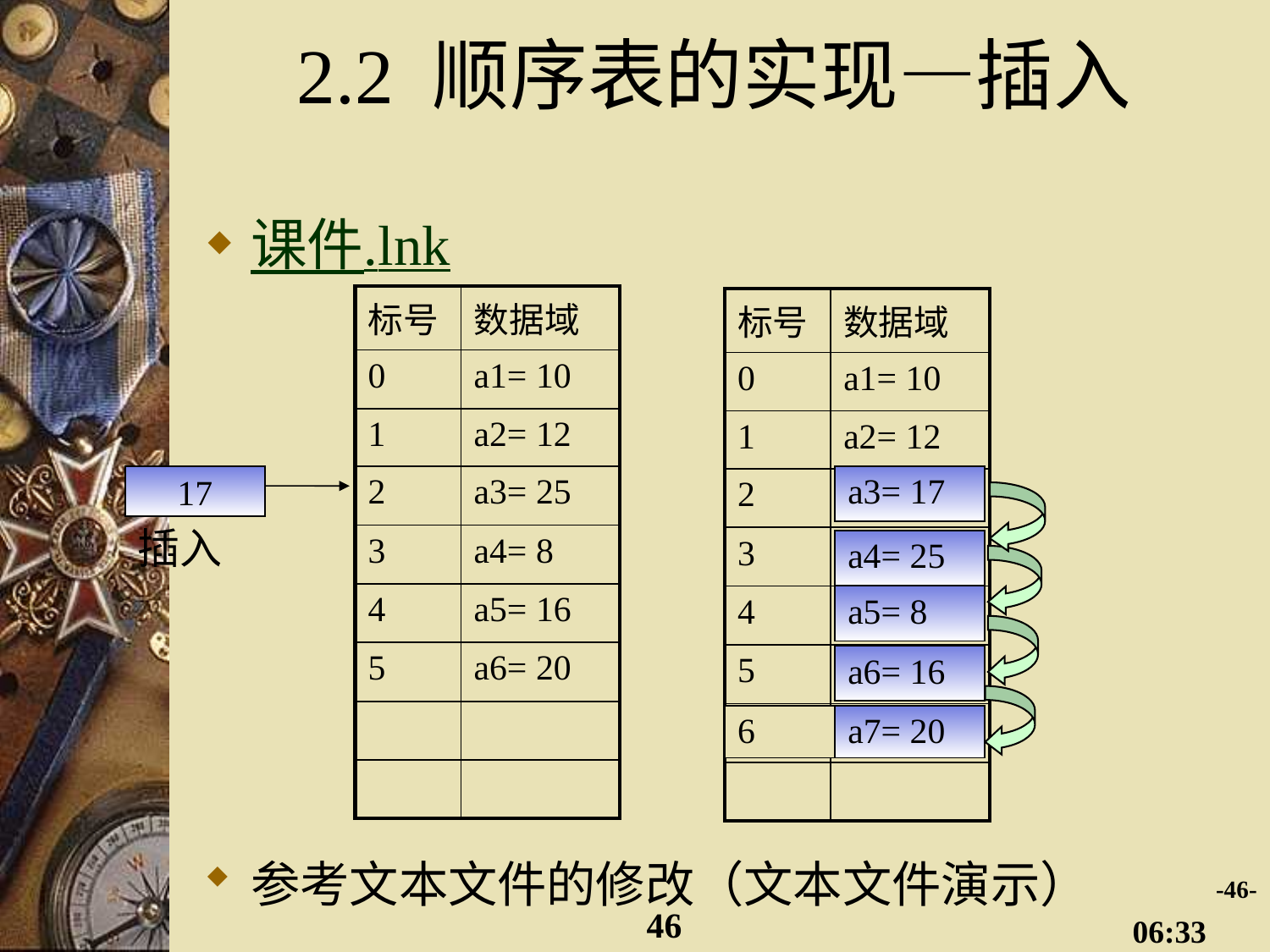

# 2.2 顺序表的实现—插入
课件.lnk

参考文本文件的修改（文本文件演示）
| 标号 | 数据域 |
| --- | --- |
| 0 | a1= 10 |
| 1 | a2= 12 |
| 2 | a3= 25 |
| 3 | a4= 8 |
| 4 | a5= 16 |
| 5 | a6= 20 |
|  |  |
|  |  |
| 标号 | 数据域 |
| --- | --- |
| 0 | a1= 10 |
| 1 | a2= 12 |
| 2 | a3= 25 |
| 3 | a4= 8 |
| 4 | a5= 16 |
| 5 | a6= 20 |
|  |  |
|  |  |
17

插入
| a3= 17 |
| --- |

| a4= 25 |
| --- |

| a5= 8 |
| --- |

| a6= 16 |
| --- |

| 6 | a7= 20 |
| --- | --- |
-46-